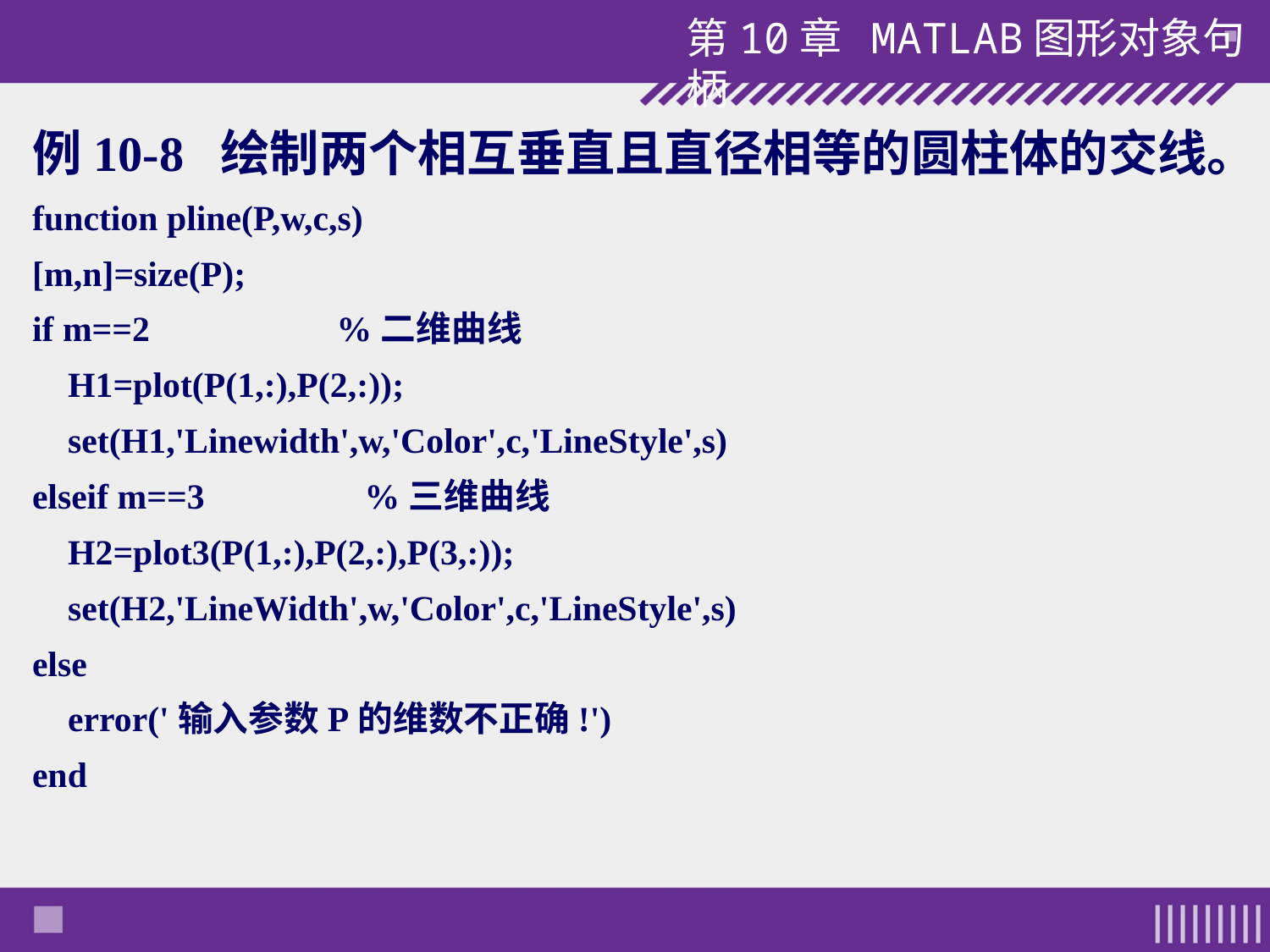

例10-8  绘制两个相互垂直且直径相等的圆柱体的交线。
function pline(P,w,c,s)
[m,n]=size(P);
if m==2                     %二维曲线
    H1=plot(P(1,:),P(2,:));
    set(H1,'Linewidth',w,'Color',c,'LineStyle',s)
elseif m==3                  %三维曲线
    H2=plot3(P(1,:),P(2,:),P(3,:));
    set(H2,'LineWidth',w,'Color',c,'LineStyle',s)
else
    error('输入参数P的维数不正确!')
end